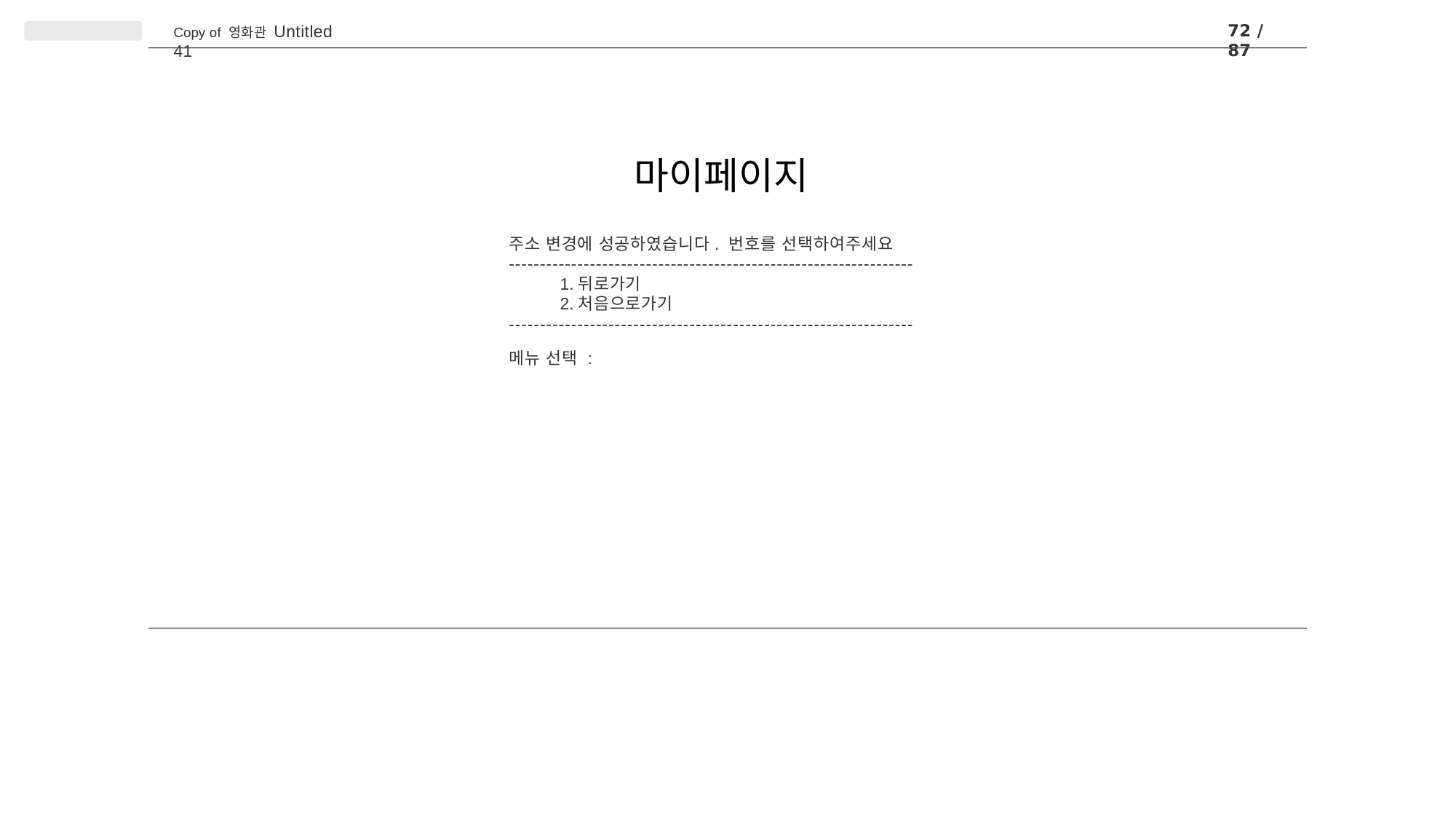

72 / 87
Copy of 영화관 Untitled 41

# 마이페이지
주소 변경에 성공하였습니다. 번호를 선택하여주세요
-----------------------------------------------------------------
뒤로가기
처음으로가기
-----------------------------------------------------------------

메뉴 선택 :